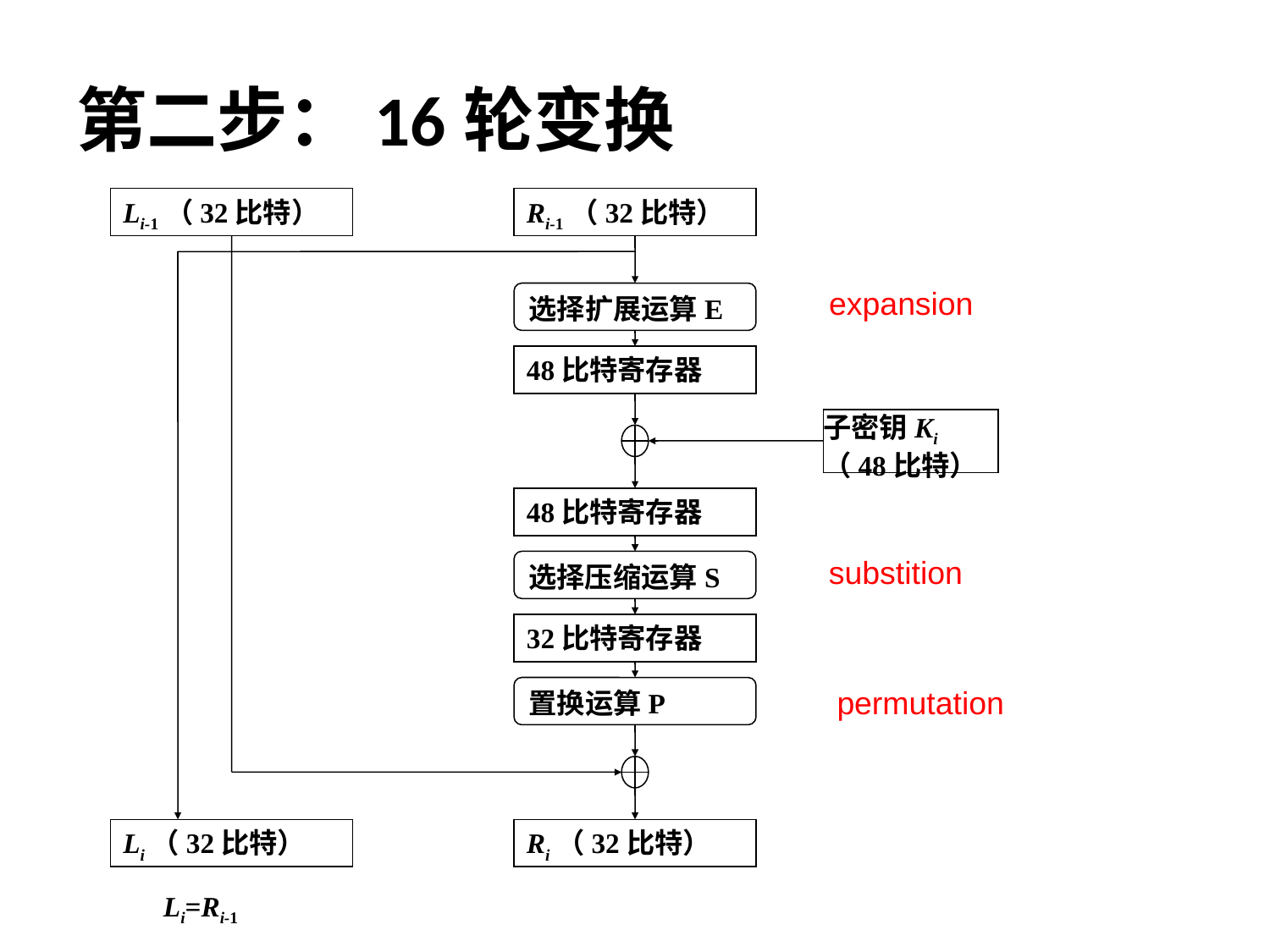

# 第二步：16轮变换
Li-1（32比特）
Ri-1（32比特）

选择扩展运算E

48比特寄存器

子密钥Ki
（48比特）

48比特寄存器

选择压缩运算S

32比特寄存器

置换运算P

Li（32比特）
Ri（32比特）
Li=Ri-1

expansion
substition
permutation